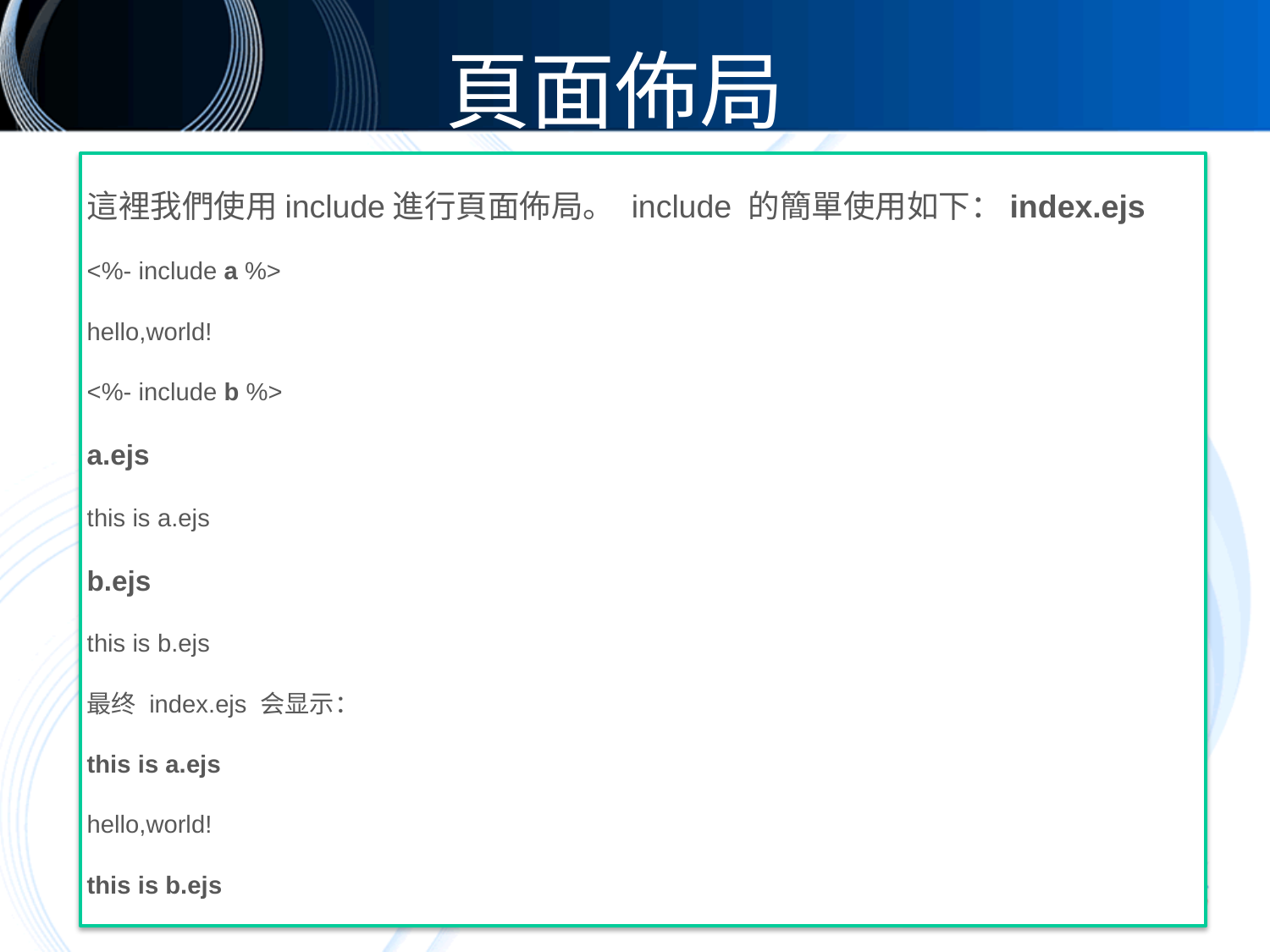

# 頁面佈局

這裡我們使用include進行頁面佈局。 include 的簡單使用如下：index.ejs
<%- include a %>
hello,world!
<%- include b %>
a.ejs
this is a.ejs
b.ejs
this is b.ejs
最终 index.ejs 会显示：
this is a.ejs
hello,world!
this is b.ejs